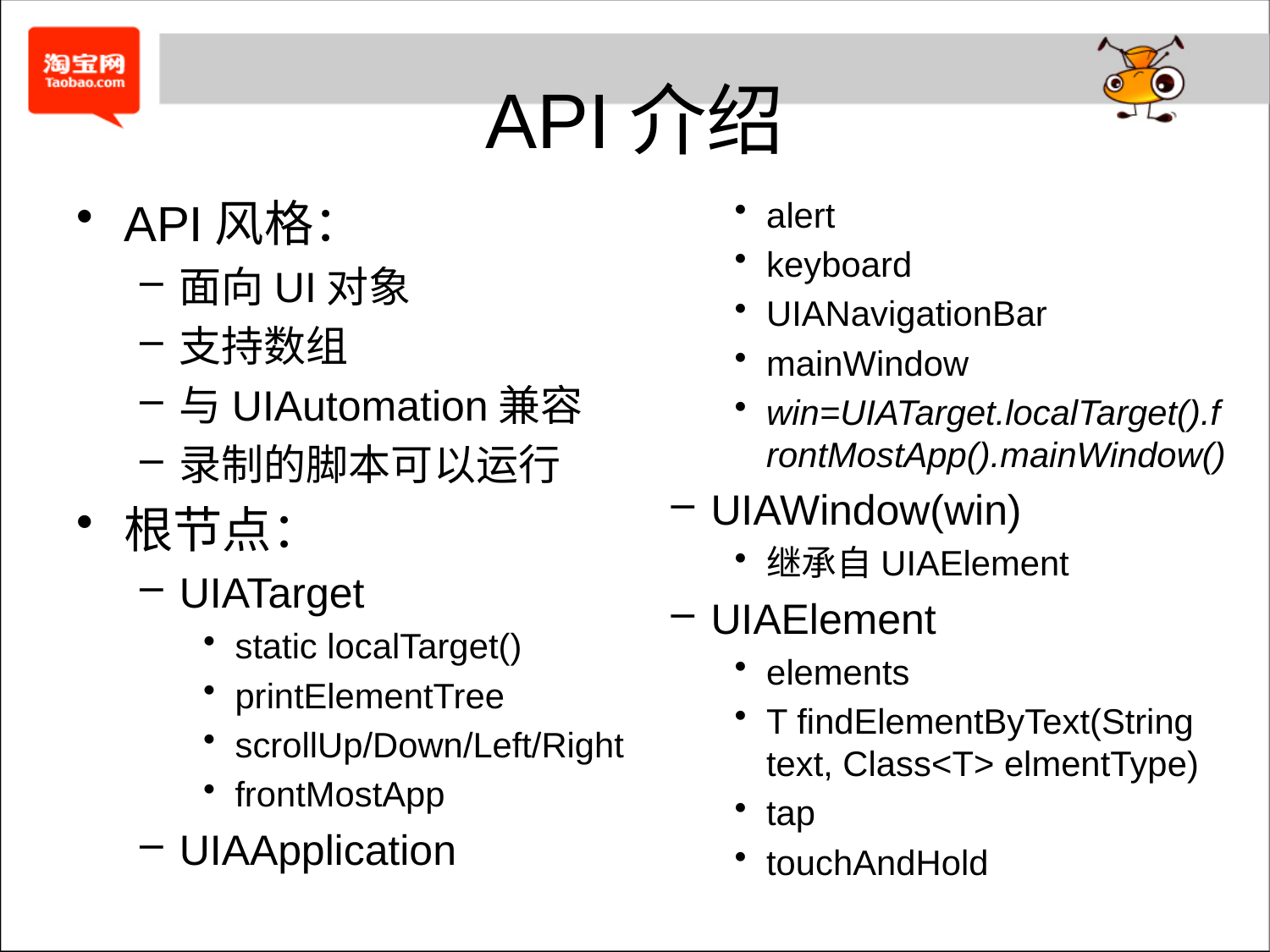

# API介绍
API风格：
面向UI对象
支持数组
与UIAutomation兼容
录制的脚本可以运行
根节点：
UIATarget
static localTarget()
printElementTree
scrollUp/Down/Left/Right
frontMostApp
UIAApplication

alert
keyboard
UIANavigationBar
mainWindow
win=UIATarget.localTarget().frontMostApp().mainWindow()
UIAWindow(win)
继承自UIAElement
UIAElement
elements
T findElementByText(String text, Class<T> elmentType)
tap
touchAndHold